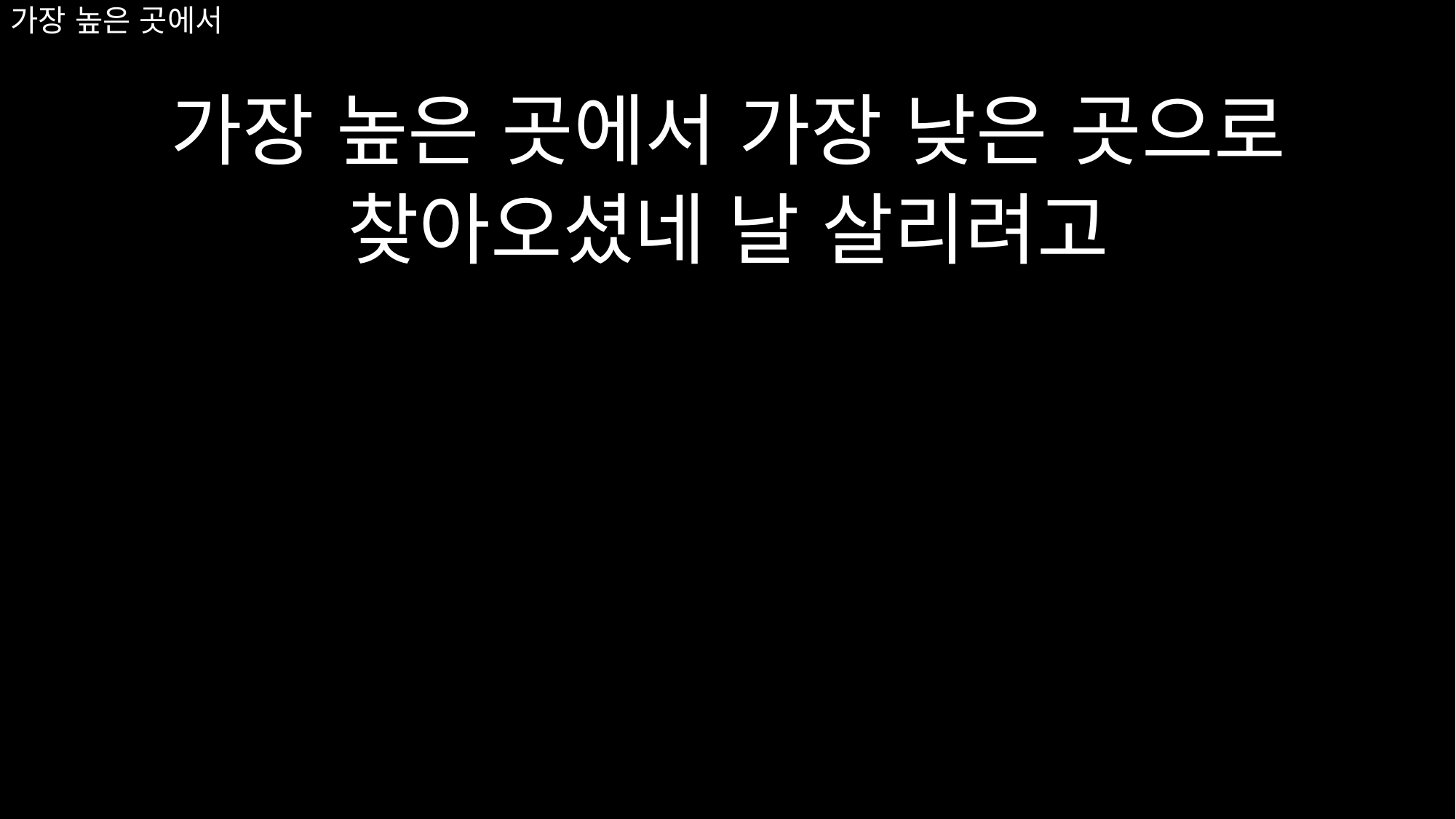

가장 높은 곳에서 가장 낮은 곳으로
찾아오셨네 날 살리려고

# 가장 높은 곳에서